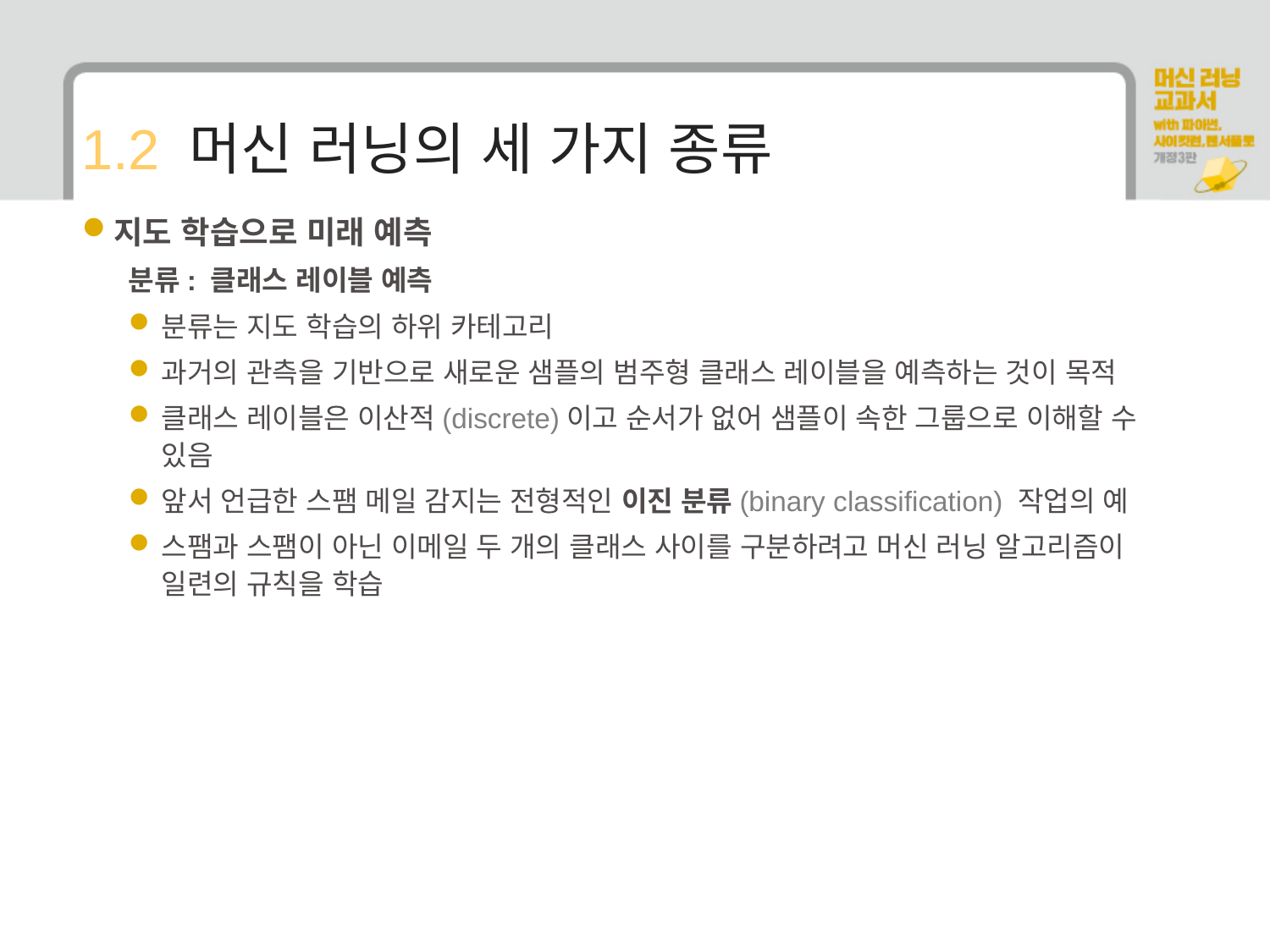

# 1.2 머신 러닝의 세 가지 종류
지도 학습으로 미래 예측
분류: 클래스 레이블 예측
분류는 지도 학습의 하위 카테고리
과거의 관측을 기반으로 새로운 샘플의 범주형 클래스 레이블을 예측하는 것이 목적
클래스 레이블은 이산적(discrete)이고 순서가 없어 샘플이 속한 그룹으로 이해할 수 있음
앞서 언급한 스팸 메일 감지는 전형적인 이진 분류(binary classification) 작업의 예
스팸과 스팸이 아닌 이메일 두 개의 클래스 사이를 구분하려고 머신 러닝 알고리즘이 일련의 규칙을 학습